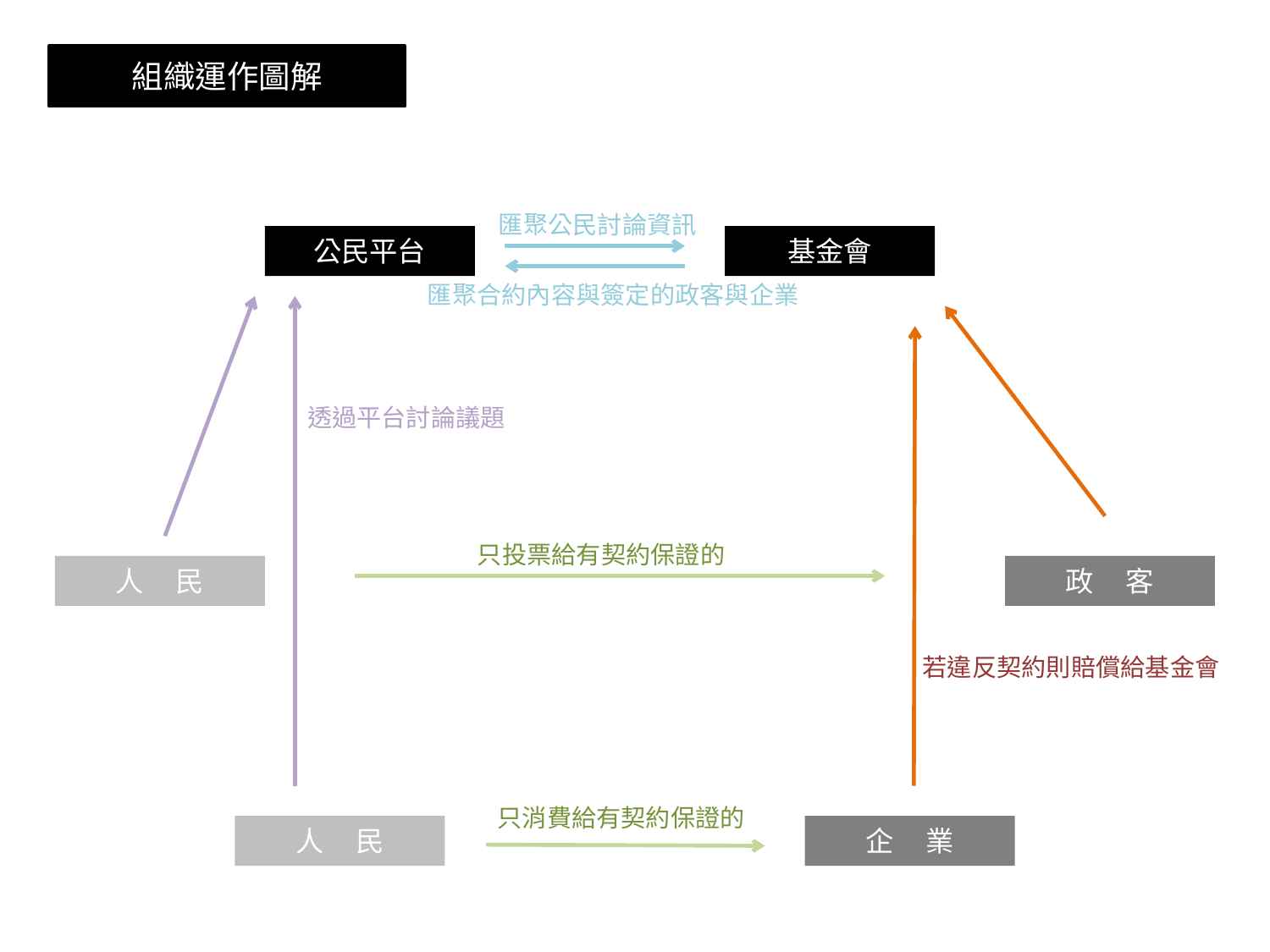

組織運作圖解
匯聚公民討論資訊
公民平台
基金會
匯聚合約內容與簽定的政客與企業
透過平台討論議題
只投票給有契約保證的
人     民
政     客
若違反契約則賠償給基金會
只消費給有契約保證的
人     民
企     業